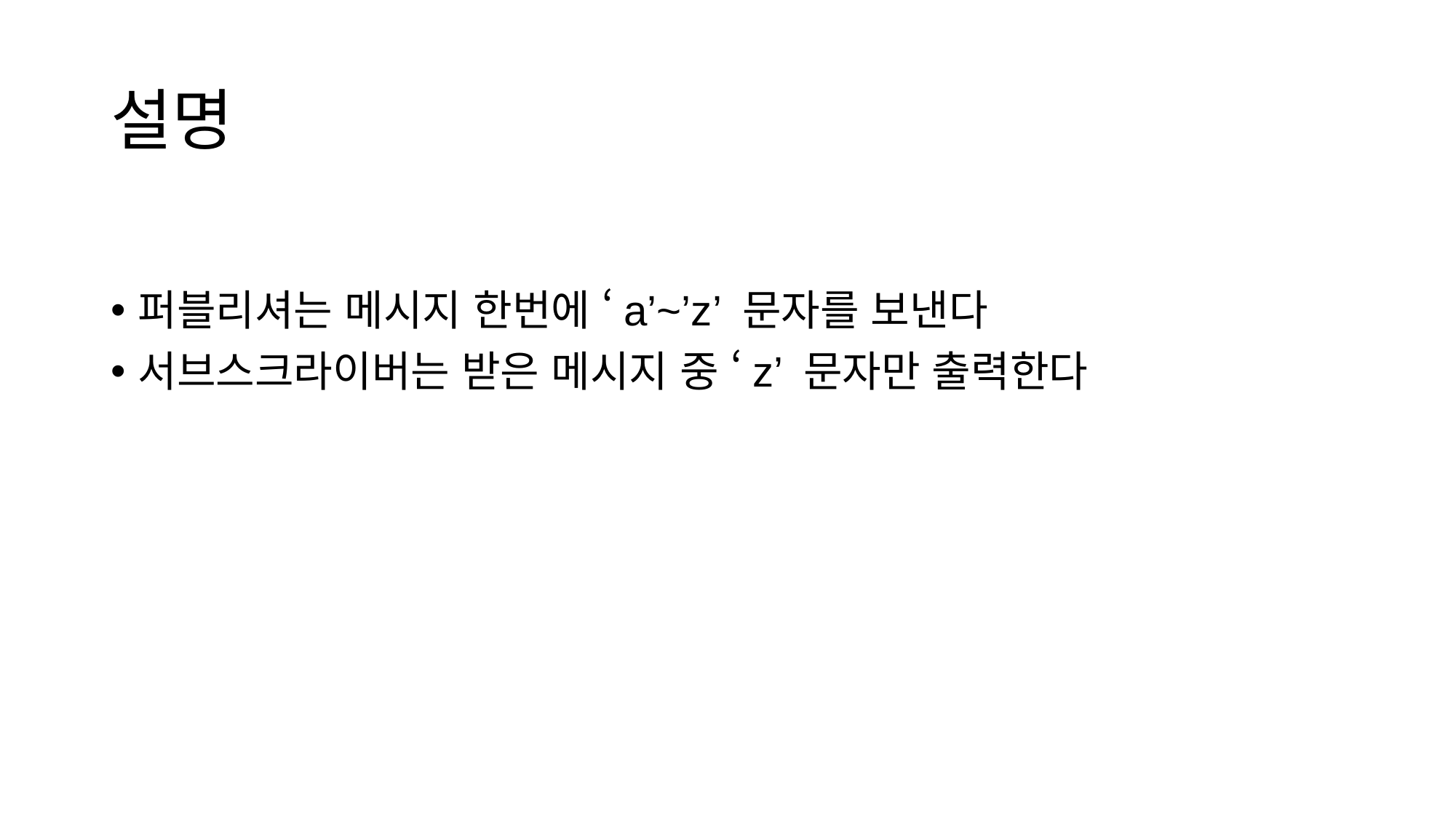

# 설명

퍼블리셔는 메시지 한번에 ‘a’~’z’ 문자를 보낸다
서브스크라이버는 받은 메시지 중 ‘z’ 문자만 출력한다